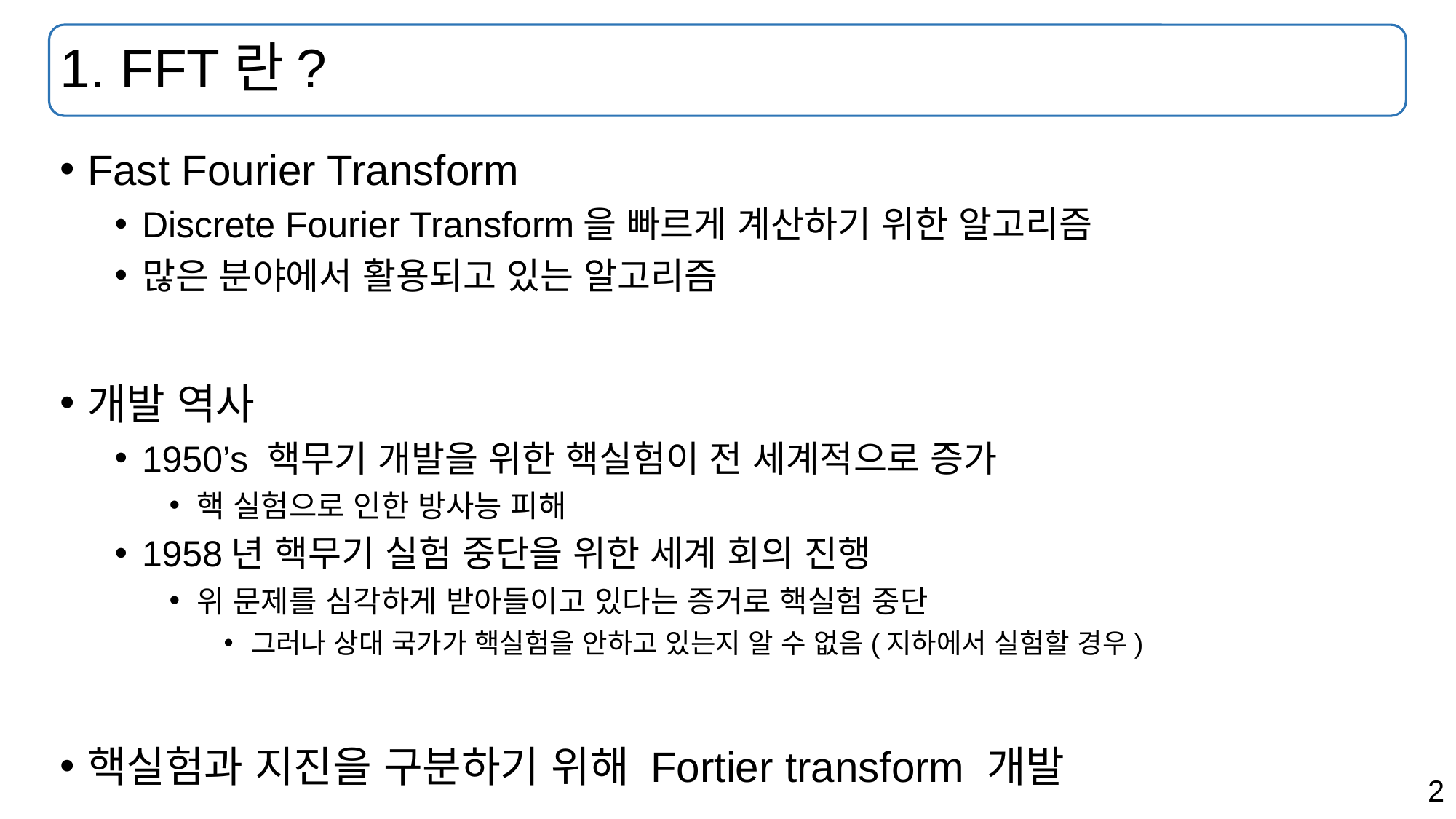

# 1. FFT란?
Fast Fourier Transform
Discrete Fourier Transform을 빠르게 계산하기 위한 알고리즘
많은 분야에서 활용되고 있는 알고리즘

개발 역사
1950’s 핵무기 개발을 위한 핵실험이 전 세계적으로 증가
핵 실험으로 인한 방사능 피해
1958년 핵무기 실험 중단을 위한 세계 회의 진행
위 문제를 심각하게 받아들이고 있다는 증거로 핵실험 중단
그러나 상대 국가가 핵실험을 안하고 있는지 알 수 없음(지하에서 실험할 경우)

핵실험과 지진을 구분하기 위해 Fortier transform 개발